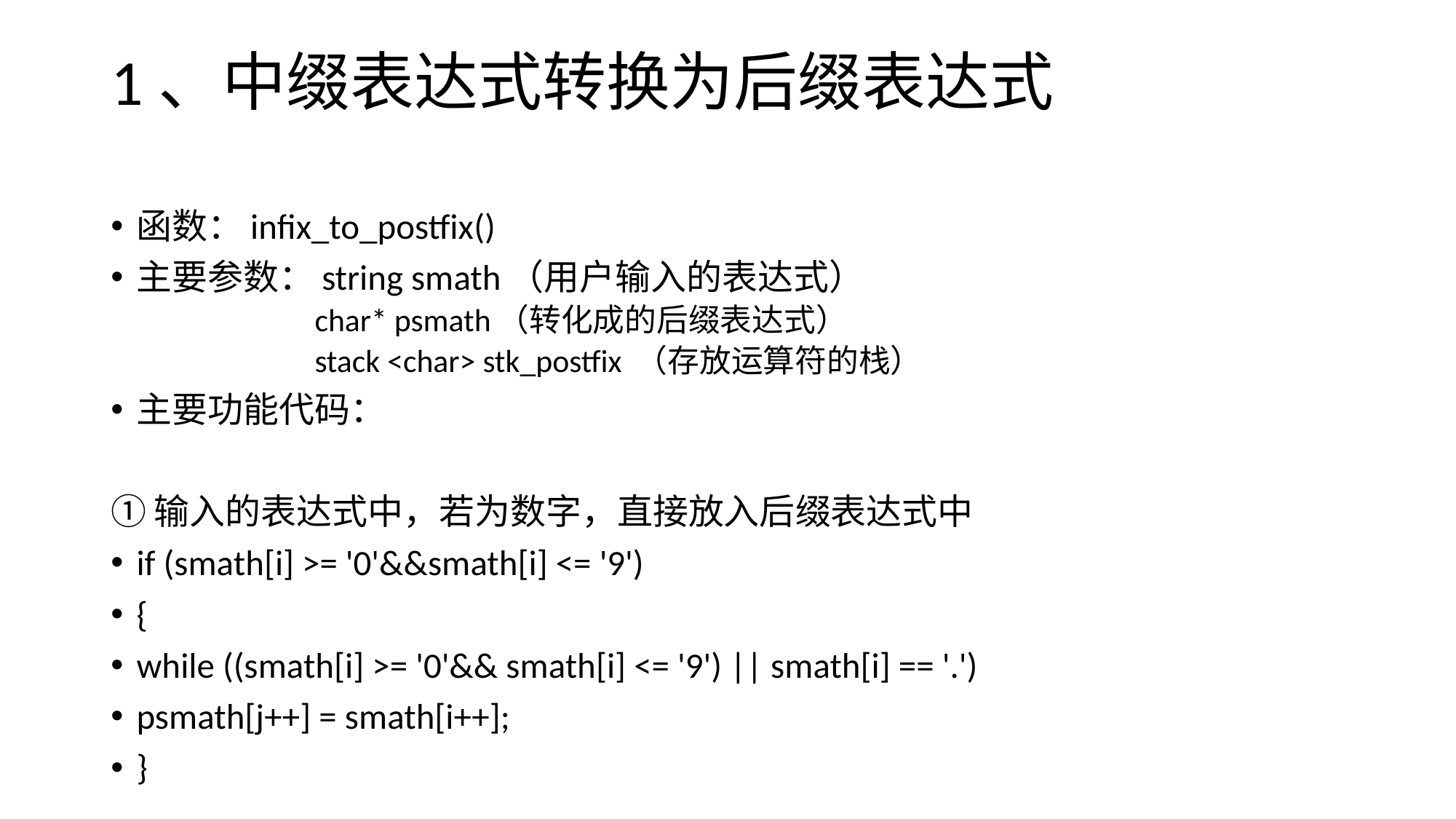

# 1、中缀表达式转换为后缀表达式

函数：infix_to_postfix()
主要参数：string smath（用户输入的表达式）
char* psmath（转化成的后缀表达式）
stack <char> stk_postfix （存放运算符的栈）
主要功能代码：

①输入的表达式中，若为数字，直接放入后缀表达式中
if (smath[i] >= '0'&&smath[i] <= '9')
{
	while ((smath[i] >= '0'&& smath[i] <= '9') || smath[i] == '.')
		psmath[j++] = smath[i++];
}